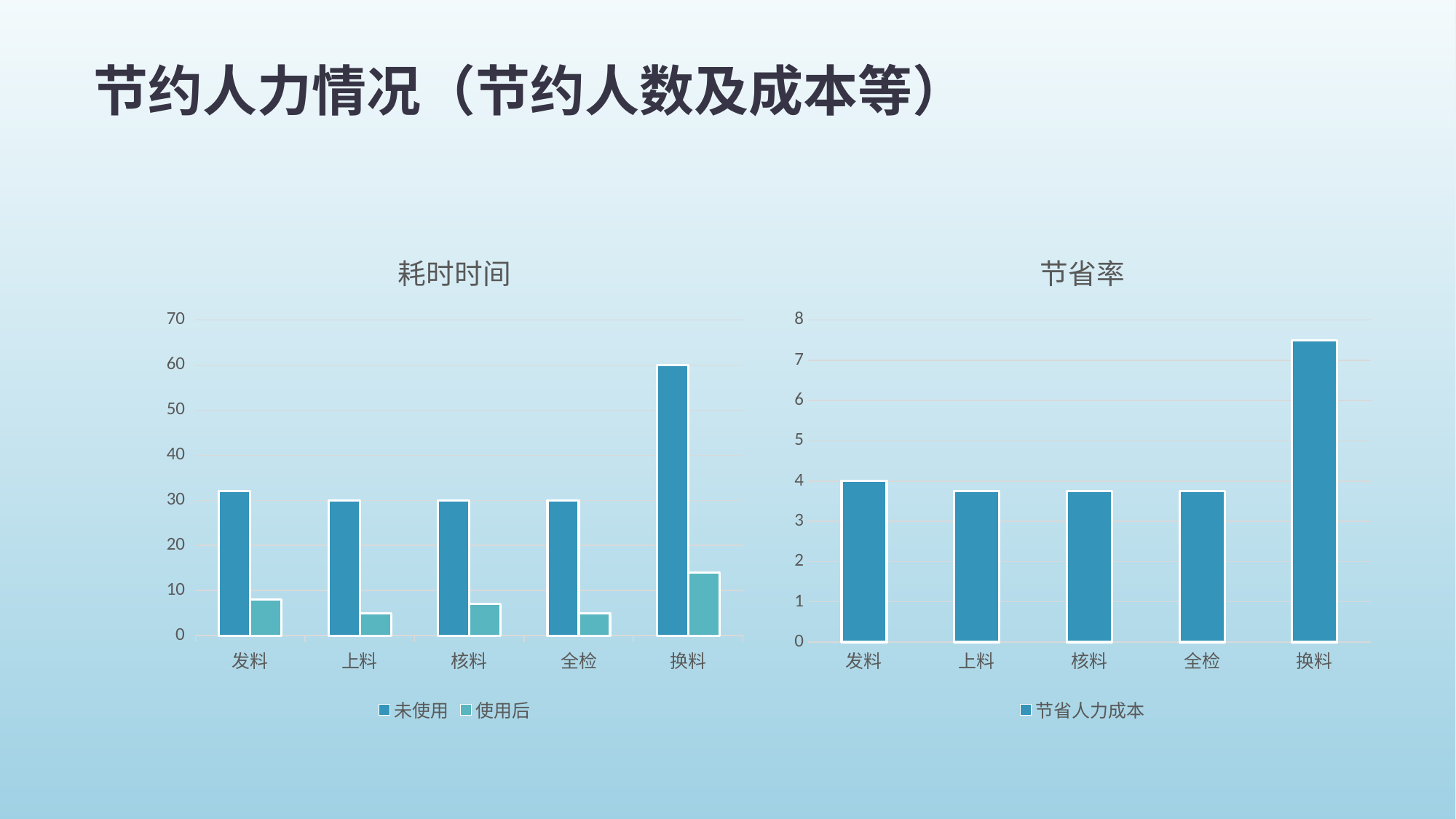

# 节约人力情况（节约人数及成本等）

### Chart: 耗时时间

| Category | 未使用 | 使用后 |
|---|---|---|
| 发料 | 32.0 | 8.0 |
| 上料 | 30.0 | 5.0 |
| 核料 | 30.0 | 7.0 |
| 全检 | 30.0 | 5.0 |
| 换料 | 60.0 | 14.0 |

### Chart: 节省率

| Category | 节省人力成本 |
|---|---|
| 发料 | 4.0 |
| 上料 | 3.75 |
| 核料 | 3.75 |
| 全检 | 3.75 |
| 换料 | 7.5 |